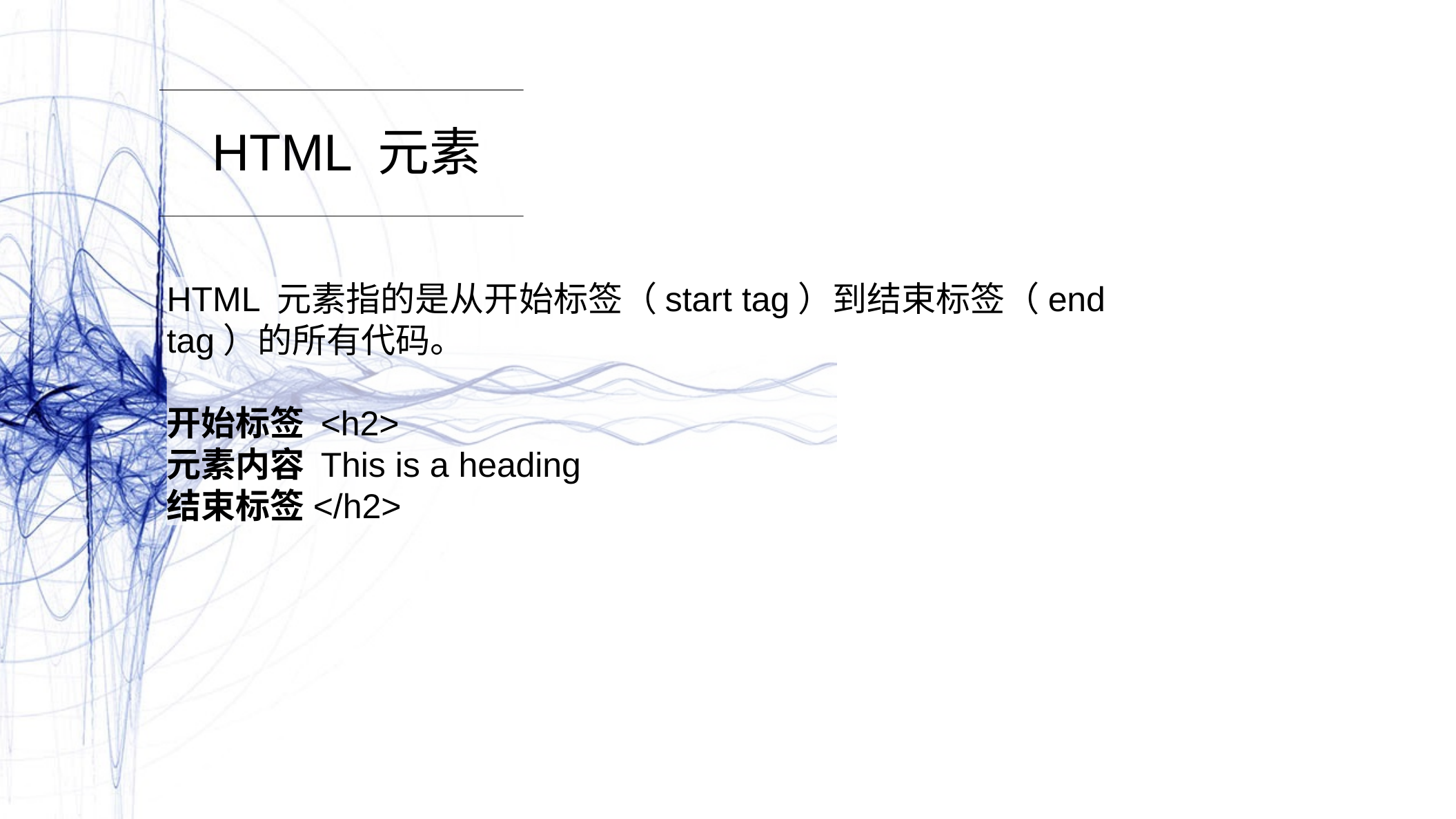

HTML 元素

HTML 元素指的是从开始标签（start tag）到结束标签（end tag）的所有代码。

开始标签 <h2>
元素内容 This is a heading
结束标签</h2>